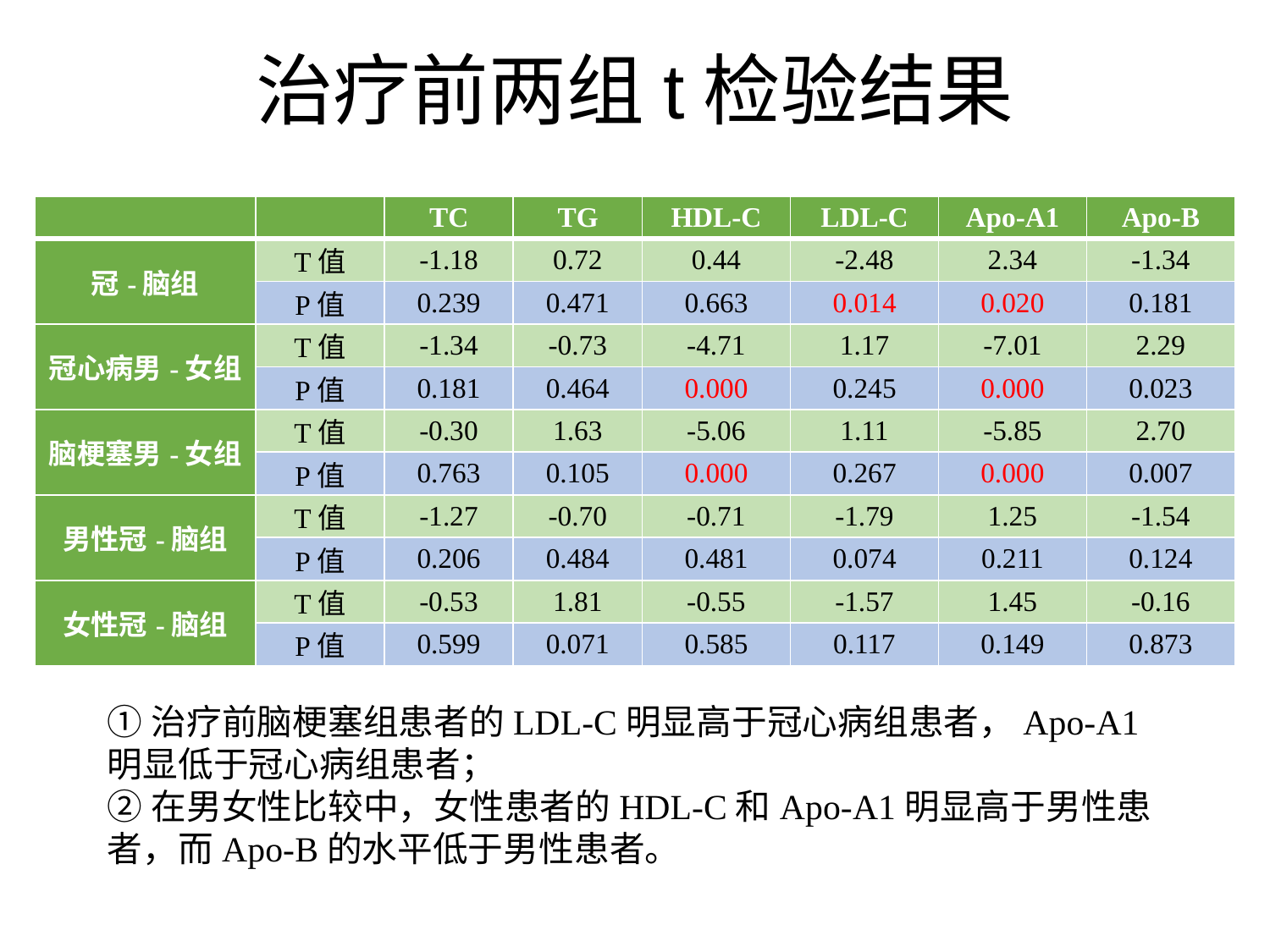

# 治疗前两组t检验结果
|  |  | TC | TG | HDL-C | LDL-C | Apo-A1 | Apo-B |
| --- | --- | --- | --- | --- | --- | --- | --- |
| 冠-脑组 | T值 | -1.18 | 0.72 | 0.44 | -2.48 | 2.34 | -1.34 |
|  | P值 | 0.239 | 0.471 | 0.663 | 0.014 | 0.020 | 0.181 |
| 冠心病男-女组 | T值 | -1.34 | -0.73 | -4.71 | 1.17 | -7.01 | 2.29 |
|  | P值 | 0.181 | 0.464 | 0.000 | 0.245 | 0.000 | 0.023 |
| 脑梗塞男-女组 | T值 | -0.30 | 1.63 | -5.06 | 1.11 | -5.85 | 2.70 |
|  | P值 | 0.763 | 0.105 | 0.000 | 0.267 | 0.000 | 0.007 |
| 男性冠-脑组 | T值 | -1.27 | -0.70 | -0.71 | -1.79 | 1.25 | -1.54 |
|  | P值 | 0.206 | 0.484 | 0.481 | 0.074 | 0.211 | 0.124 |
| 女性冠-脑组 | T值 | -0.53 | 1.81 | -0.55 | -1.57 | 1.45 | -0.16 |
|  | P值 | 0.599 | 0.071 | 0.585 | 0.117 | 0.149 | 0.873 |
①治疗前脑梗塞组患者的LDL-C明显高于冠心病组患者，Apo-A1明显低于冠心病组患者；
②在男女性比较中，女性患者的HDL-C和Apo-A1明显高于男性患者，而Apo-B的水平低于男性患者。